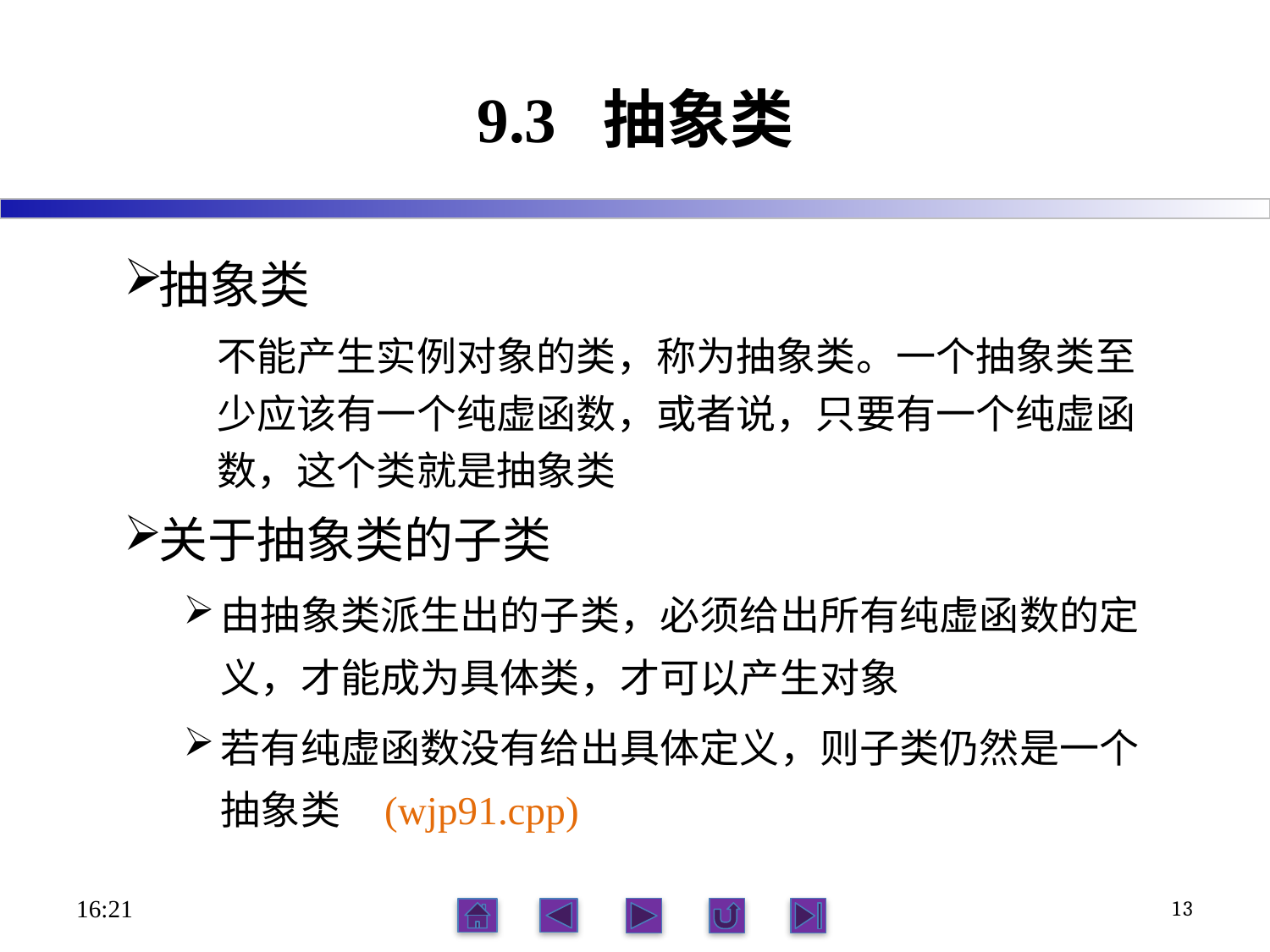

# 9.3  抽象类
抽象类
不能产生实例对象的类，称为抽象类。一个抽象类至少应该有一个纯虚函数，或者说，只要有一个纯虚函数，这个类就是抽象类
关于抽象类的子类
由抽象类派生出的子类，必须给出所有纯虚函数的定义，才能成为具体类，才可以产生对象
若有纯虚函数没有给出具体定义，则子类仍然是一个抽象类    (wjp91.cpp)

3
16:21
13